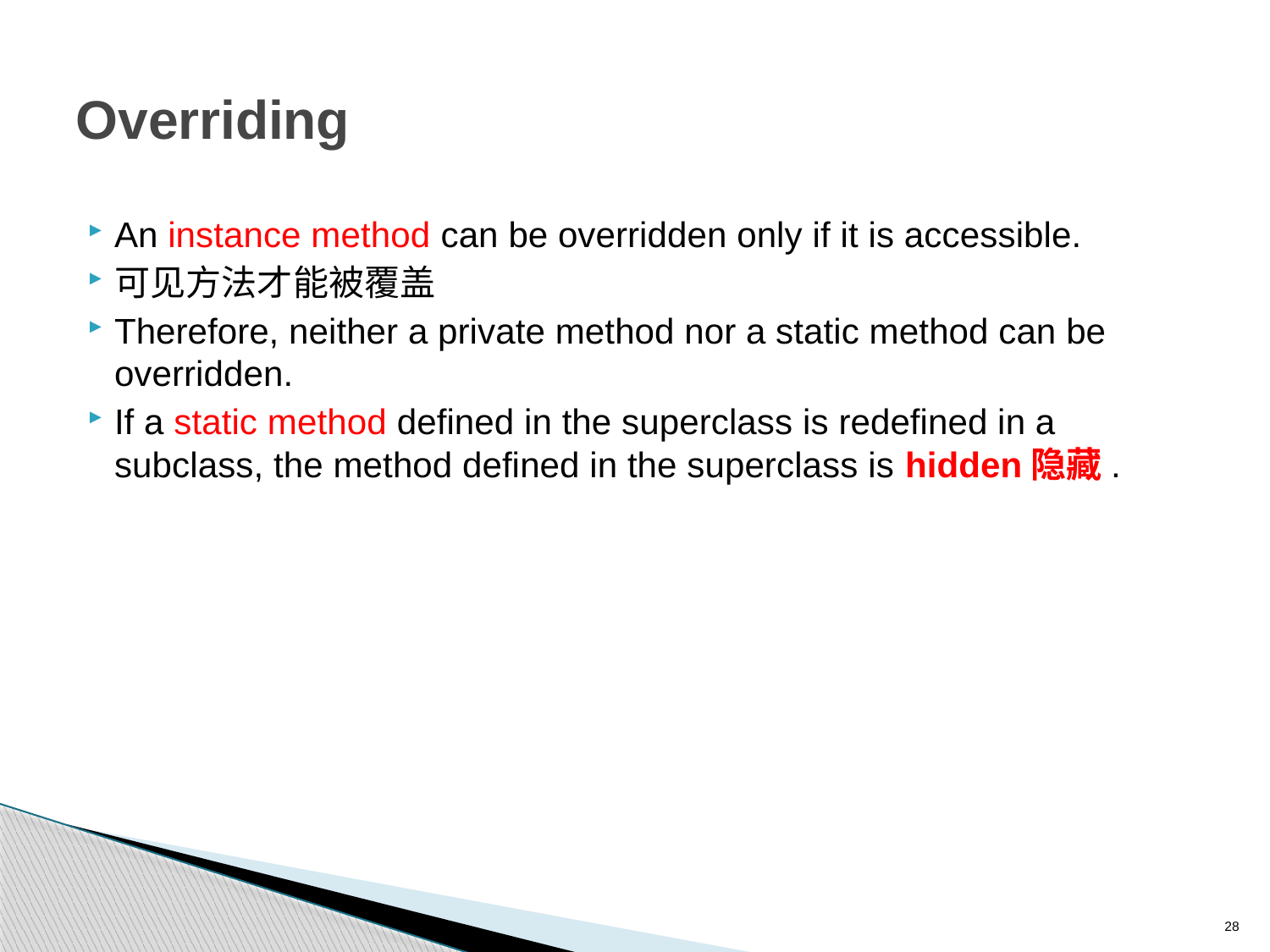

# Overriding
An instance method can be overridden only if it is accessible.
可见方法才能被覆盖
Therefore, neither a private method nor a static method can be overridden.
If a static method defined in the superclass is redefined in a subclass, the method defined in the superclass is hidden隐藏.
28